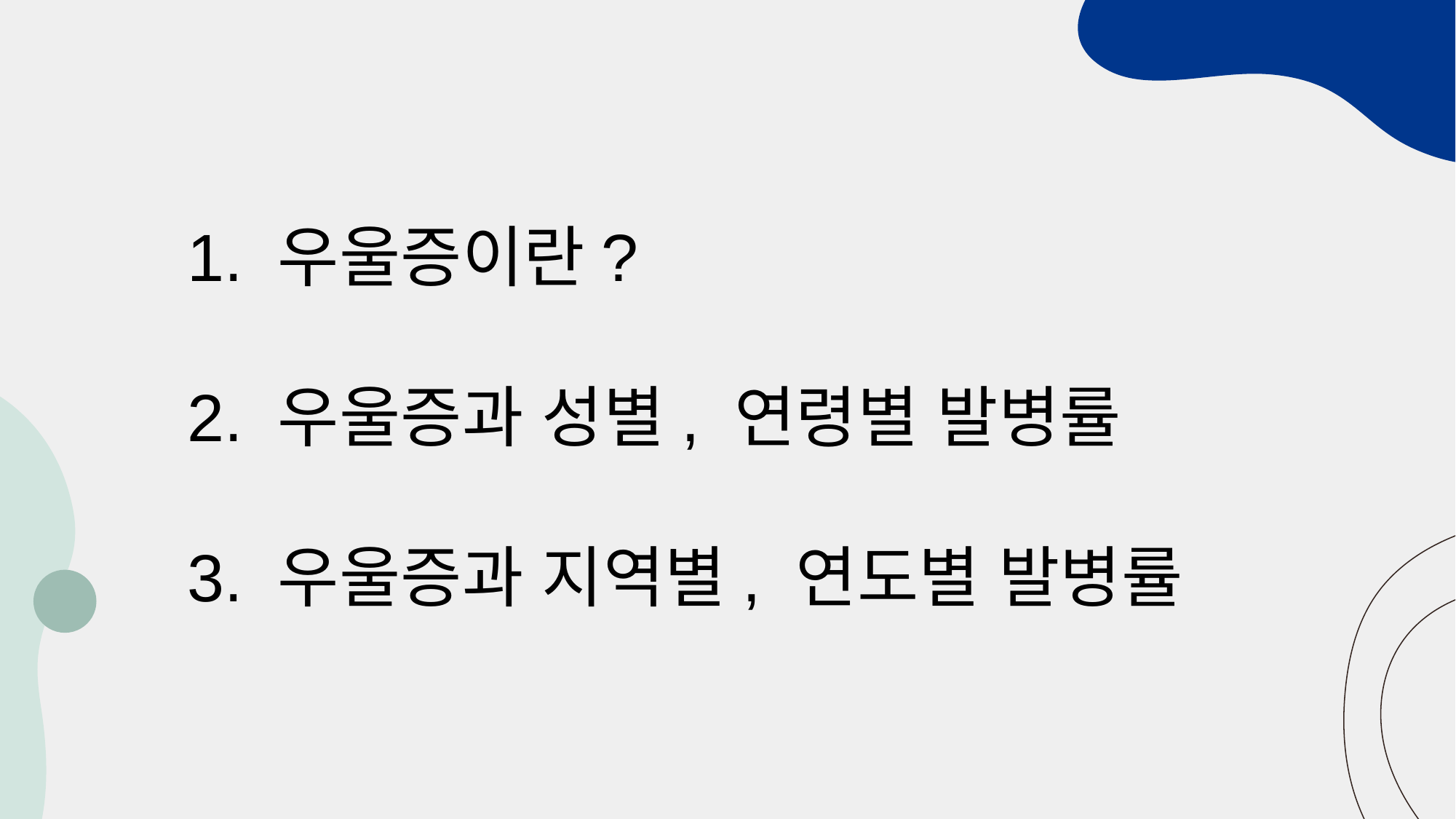

우울증이란?

 우울증과 성별, 연령별 발병률

 우울증과 지역별, 연도별 발병률